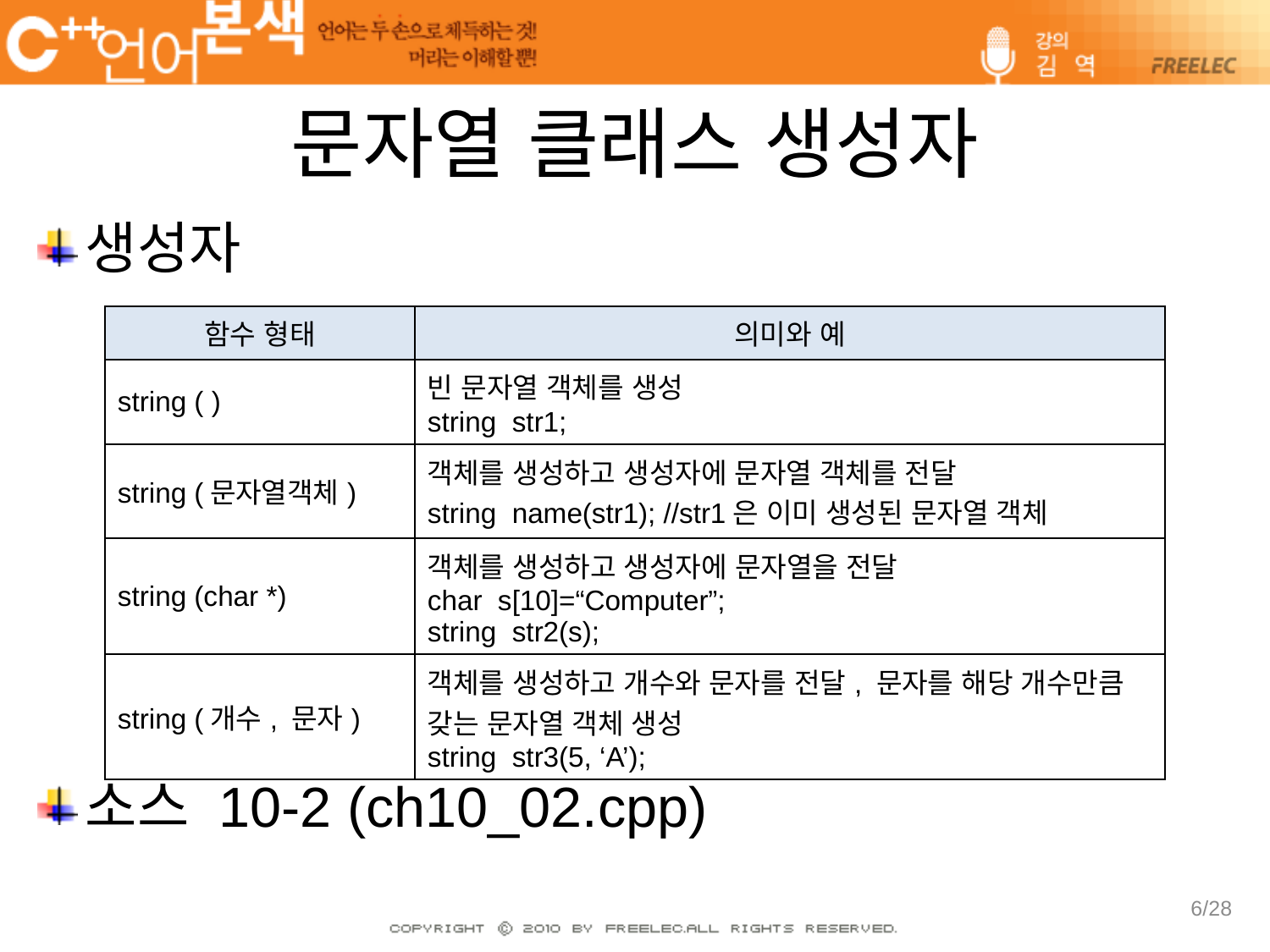

# 문자열 클래스 생성자
생성자

소스 10-2 (ch10_02.cpp)
| 함수 형태 | 의미와 예 |
| --- | --- |
| string ( ) | 빈 문자열 객체를 생성 string str1; |
| string (문자열객체) | 객체를 생성하고 생성자에 문자열 객체를 전달 string name(str1); //str1은 이미 생성된 문자열 객체 |
| string (char \*) | 객체를 생성하고 생성자에 문자열을 전달 char s[10]=“Computer”; string str2(s); |
| string (개수, 문자) | 객체를 생성하고 개수와 문자를 전달, 문자를 해당 개수만큼 갖는 문자열 객체 생성 string str3(5, ‘A’); |
6/28